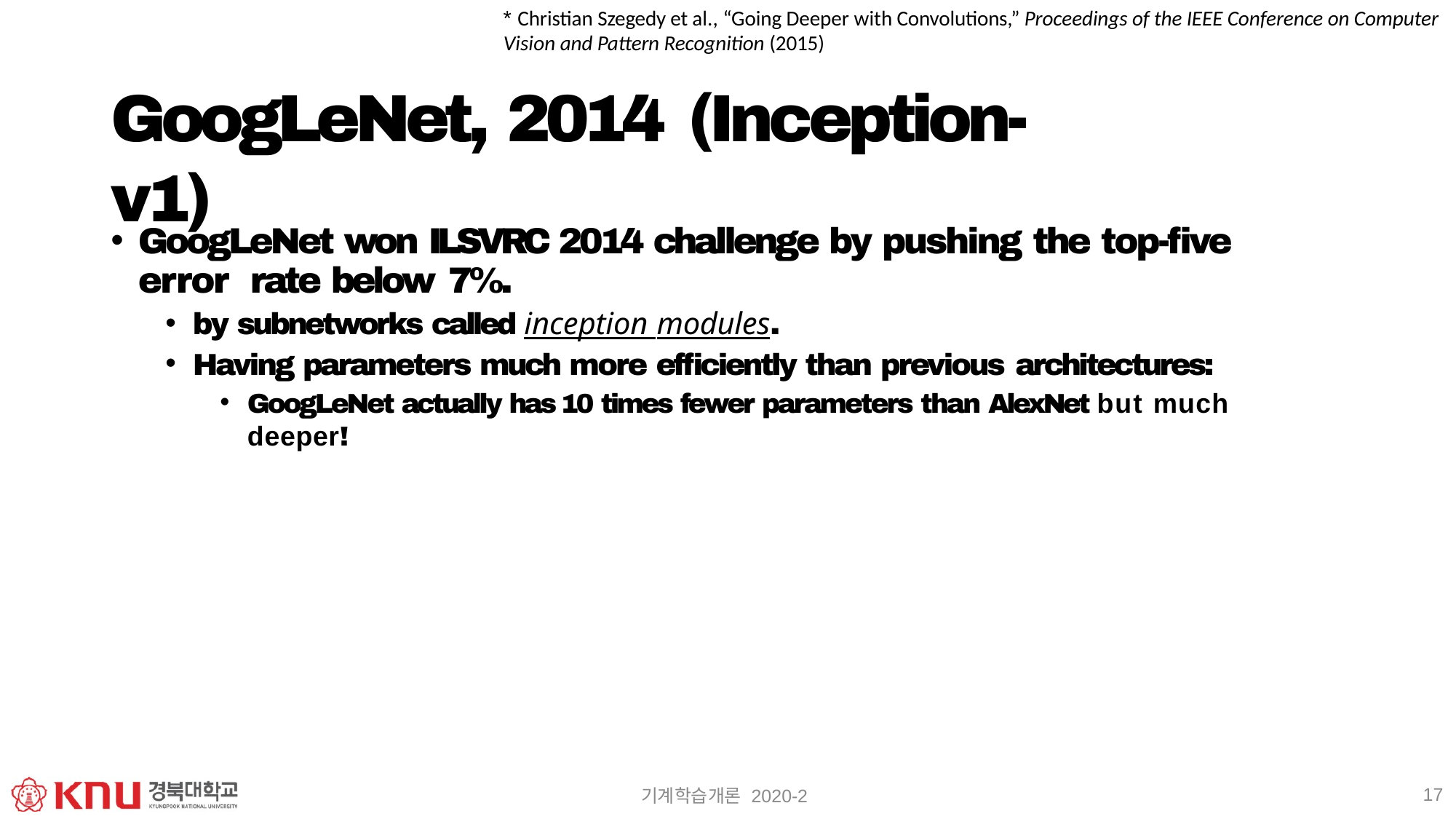

* Christian Szegedy et al., “Going Deeper with Convolutions,” Proceedings of the IEEE Conference on Computer  Vision and Pattern Recognition (2015)
# GoogLeNet, 2014 (Inception-v1)
GoogLeNet won ILSVRC 2014 challenge by pushing the top-five error  rate below 7%.
by subnetworks called inception modules.
Having parameters much more efficiently than previous architectures:
GoogLeNet actually has 10 times fewer parameters than AlexNet but much deeper!
17
기계학습개론 2020-2